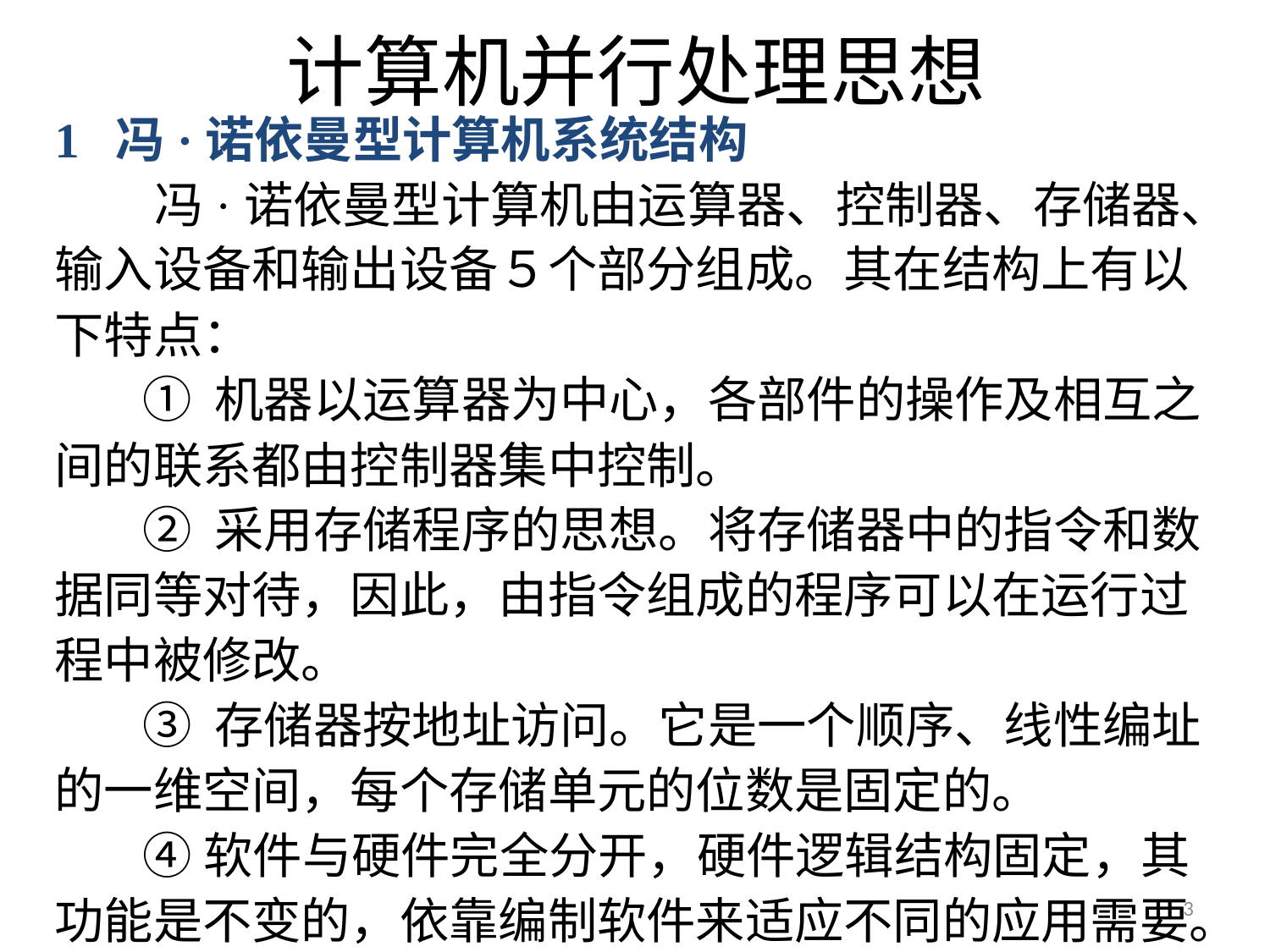

计算机并行处理思想
1  冯·诺依曼型计算机系统结构
        冯·诺依曼型计算机由运算器、控制器、存储器、输入设备和输出设备５个部分组成。其在结构上有以下特点：
        ① 机器以运算器为中心，各部件的操作及相互之间的联系都由控制器集中控制。
        ② 采用存储程序的思想。将存储器中的指令和数据同等对待，因此，由指令组成的程序可以在运行过程中被修改。
        ③ 存储器按地址访问。它是一个顺序、线性编址的一维空间，每个存储单元的位数是固定的。
        ④软件与硬件完全分开，硬件逻辑结构固定，其功能是不变的，依靠编制软件来适应不同的应用需要。
3